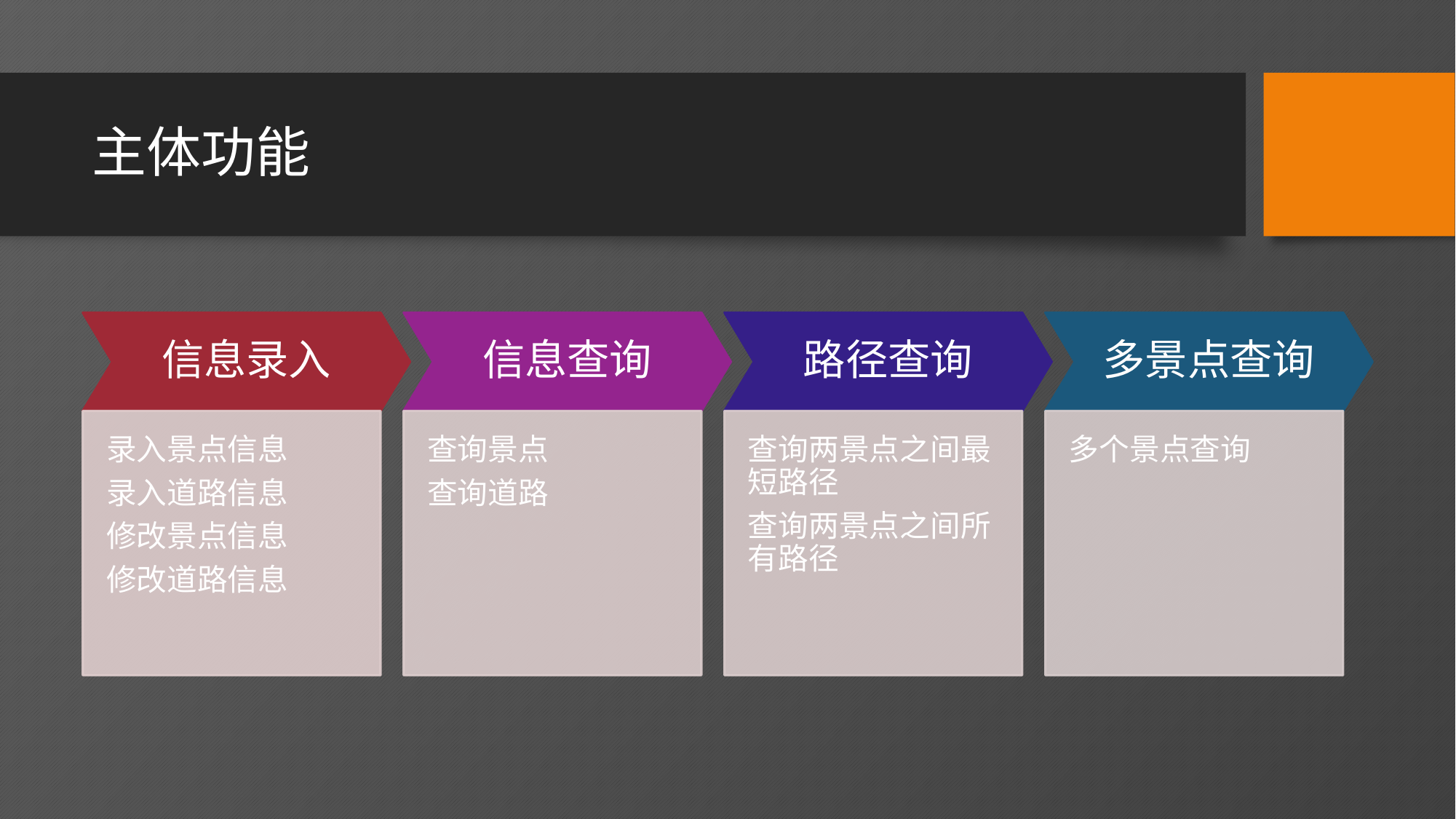

# 主体功能
信息录入
录入景点信息
录入道路信息
修改景点信息
修改道路信息
信息查询
查询景点
查询道路
路径查询
查询两景点之间最短路径
查询两景点之间所有路径
多景点查询
多个景点查询